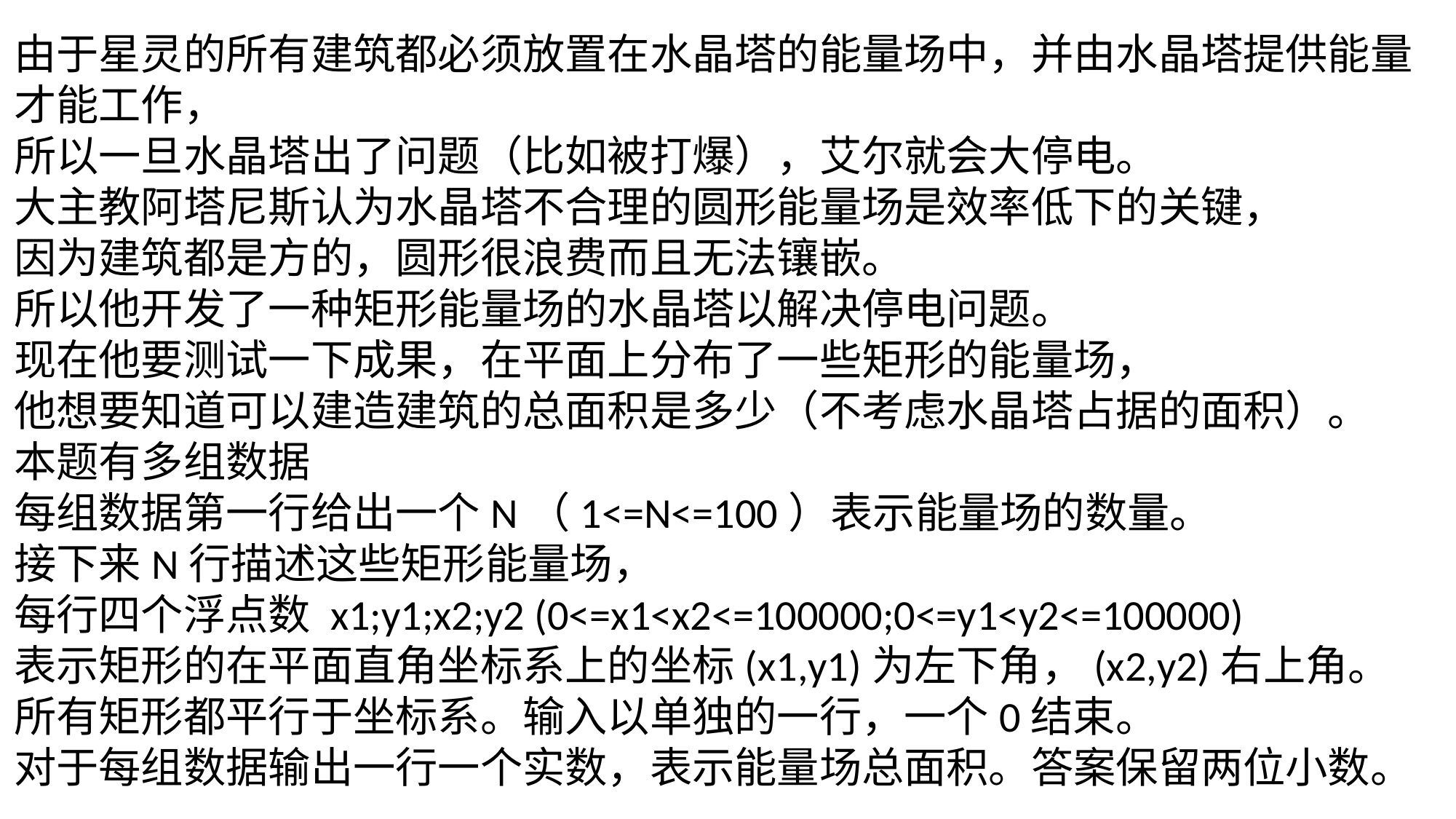

由于星灵的所有建筑都必须放置在水晶塔的能量场中，并由水晶塔提供能量
才能工作，
所以一旦水晶塔出了问题（比如被打爆），艾尔就会大停电。
大主教阿塔尼斯认为水晶塔不合理的圆形能量场是效率低下的关键，
因为建筑都是方的，圆形很浪费而且无法镶嵌。
所以他开发了一种矩形能量场的水晶塔以解决停电问题。
现在他要测试一下成果，在平面上分布了一些矩形的能量场，
他想要知道可以建造建筑的总面积是多少（不考虑水晶塔占据的面积）。
本题有多组数据
每组数据第一行给出一个N（1<=N<=100）表示能量场的数量。
接下来N行描述这些矩形能量场，
每行四个浮点数 x1;y1;x2;y2 (0<=x1<x2<=100000;0<=y1<y2<=100000)
表示矩形的在平面直角坐标系上的坐标(x1,y1)为左下角，(x2,y2)右上角。
所有矩形都平行于坐标系。输入以单独的一行，一个0结束。
对于每组数据输出一行一个实数，表示能量场总面积。答案保留两位小数。